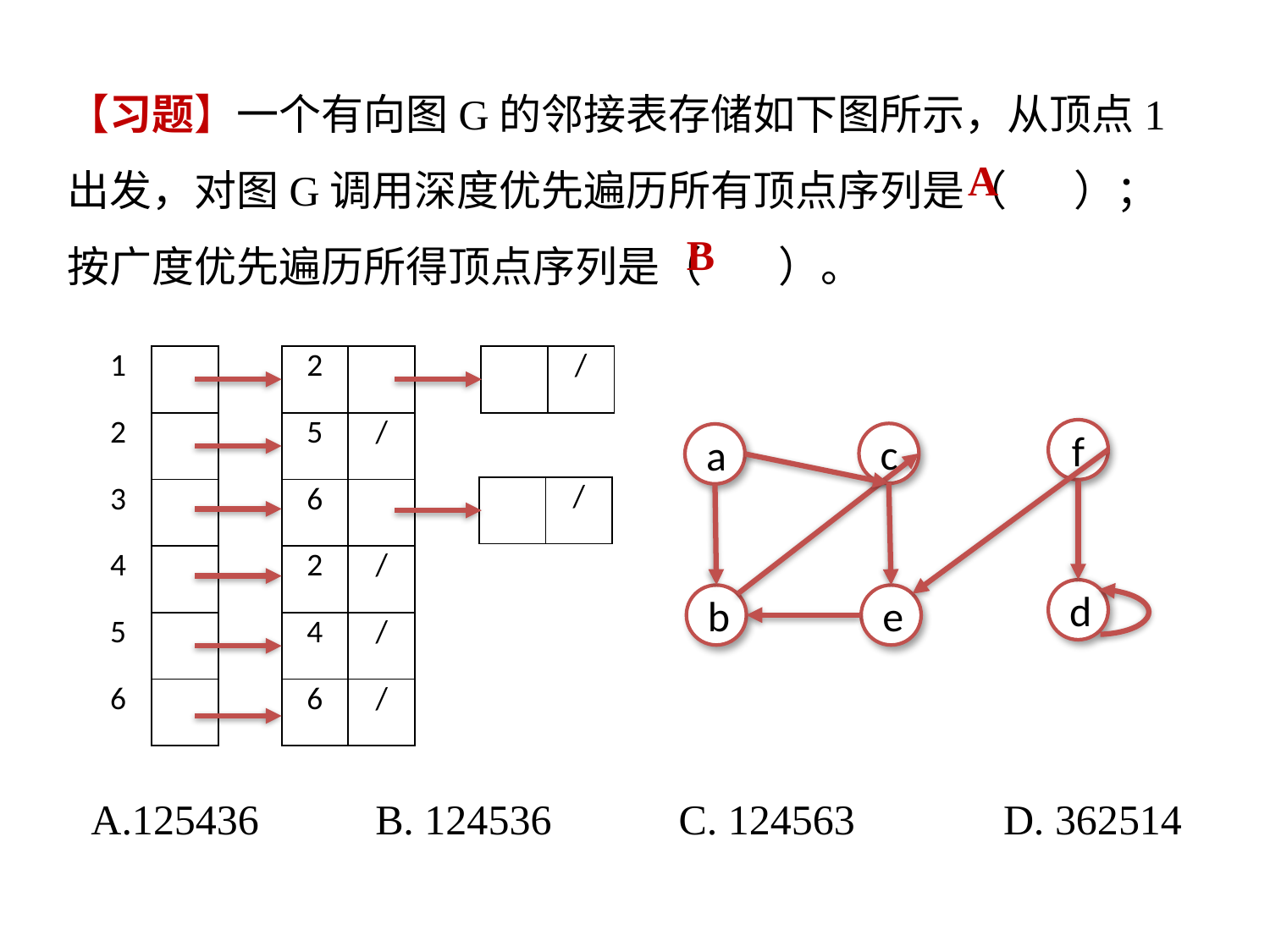

【习题】一个有向图G的邻接表存储如下图所示，从顶点1出发，对图G调用深度优先遍历所有顶点序列是（       ）；按广度优先遍历所得顶点序列是（        ）。
A
B
| 1 |  |
| --- | --- |
| 2 |  |
| 3 |  |
| 4 |  |
| 5 |  |
| 6 |  |
|  | / |
| --- | --- |
| 2 |  |
| --- | --- |
| 5 | / |
| 6 |  |
| 2 | / |
| 4 | / |
| 6 | / |
f
c
a
d
b
e

|  | / |
| --- | --- |
A.125436           B. 124536            C. 124563              D. 362514